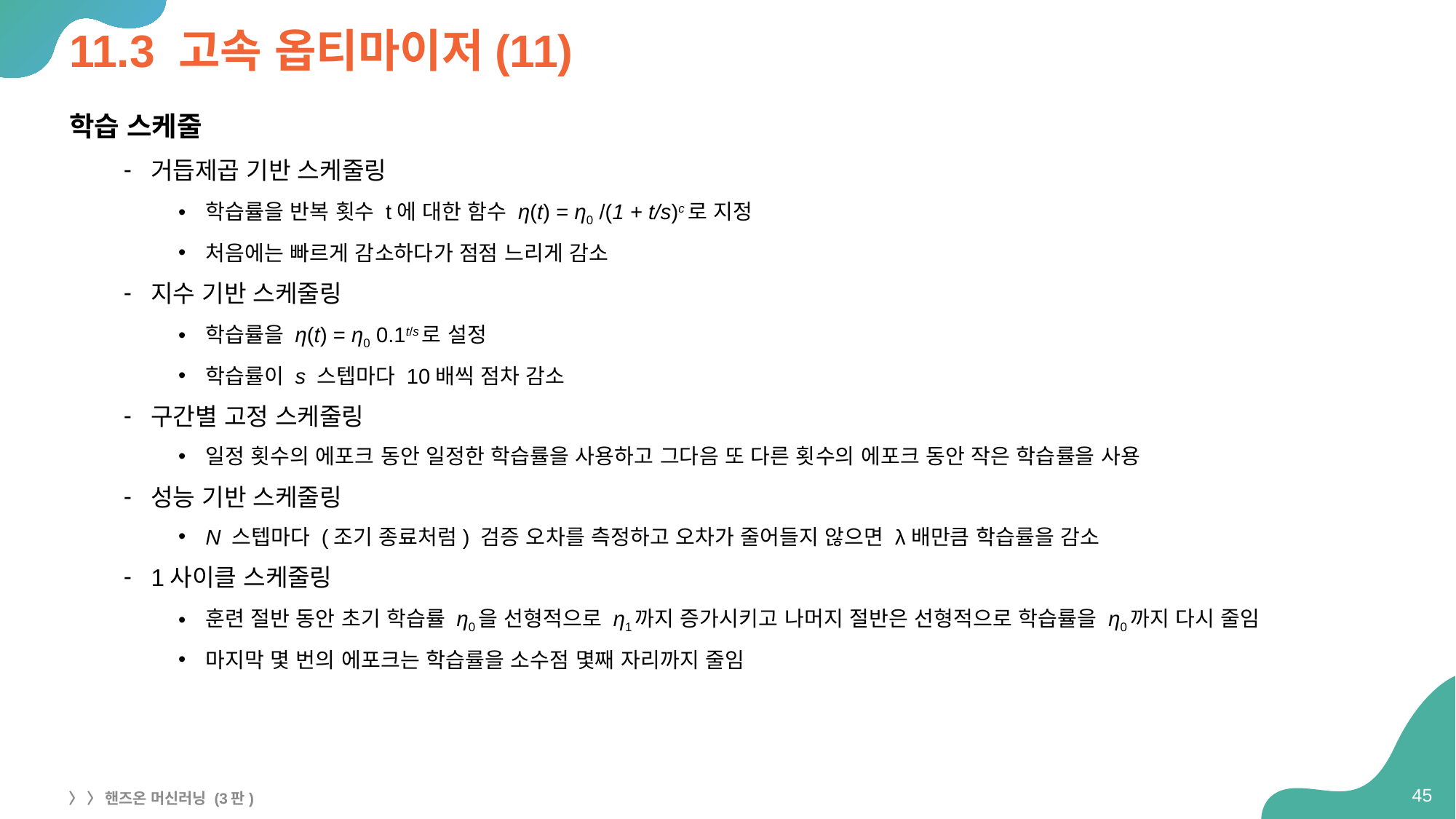

# 11.3 고속 옵티마이저(11)
학습 스케줄
거듭제곱 기반 스케줄링
학습률을 반복 횟수 t에 대한 함수 η(t) = η0 /(1 + t/s)c로 지정
처음에는 빠르게 감소하다가 점점 느리게 감소
지수 기반 스케줄링
학습률을 η(t) = η0 0.1t/s로 설정
학습률이 s 스텝마다 10배씩 점차 감소
구간별 고정 스케줄링
일정 횟수의 에포크 동안 일정한 학습률을 사용하고 그다음 또 다른 횟수의 에포크 동안 작은 학습률을 사용
성능 기반 스케줄링
N 스텝마다 (조기 종료처럼) 검증 오차를 측정하고 오차가 줄어들지 않으면 λ배만큼 학습률을 감소
1사이클 스케줄링
훈련 절반 동안 초기 학습률 η0을 선형적으로 η1까지 증가시키고 나머지 절반은 선형적으로 학습률을 η0까지 다시 줄임
마지막 몇 번의 에포크는 학습률을 소수점 몇째 자리까지 줄임

45
〉 〉 핸즈온 머신러닝 (3판)